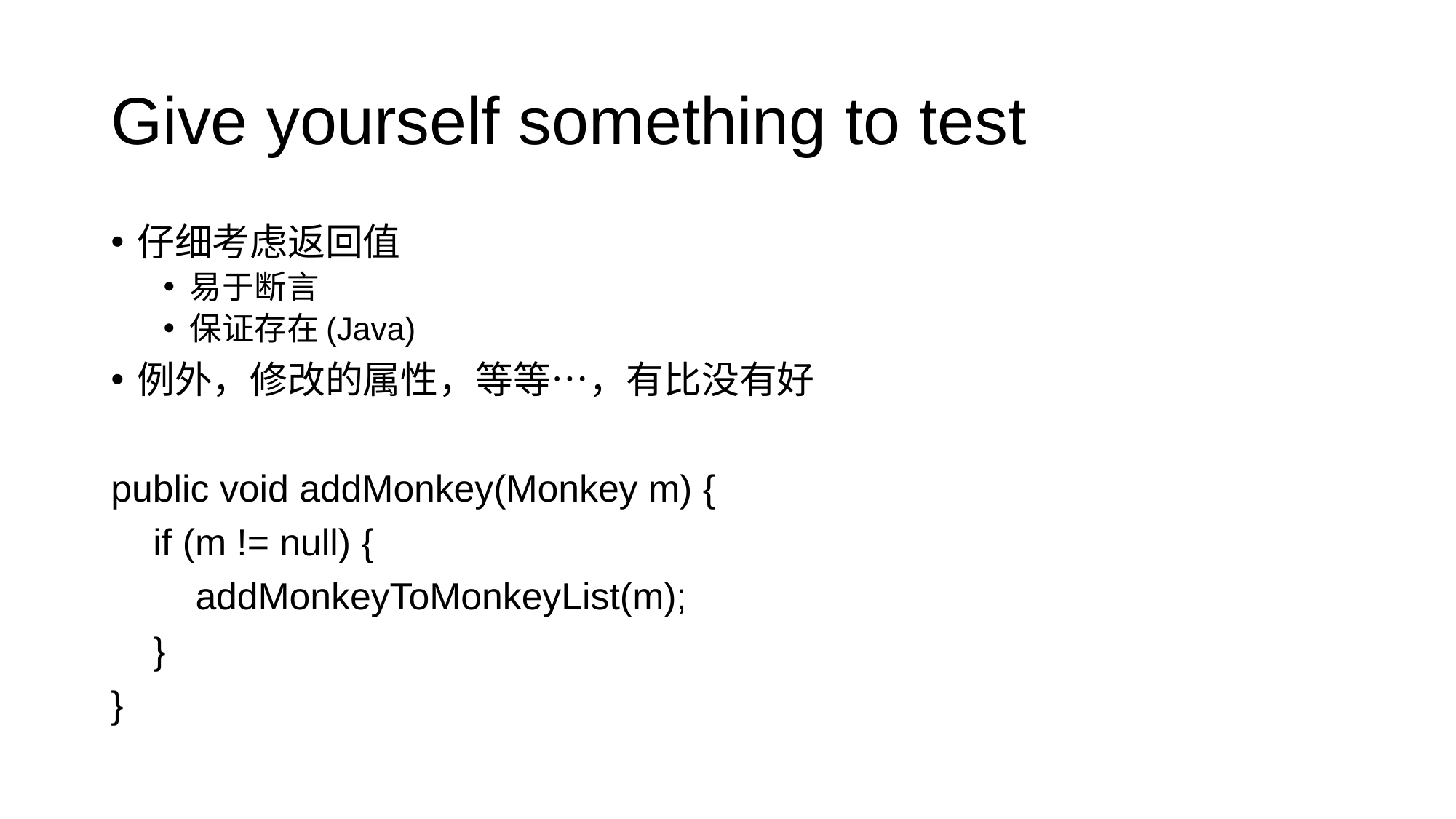

# Give yourself something to test
仔细考虑返回值
易于断言
保证存在(Java)
例外，修改的属性，等等…，有比没有好

public void addMonkey(Monkey m) {
    if (m != null) {
        addMonkeyToMonkeyList(m);
    }
}